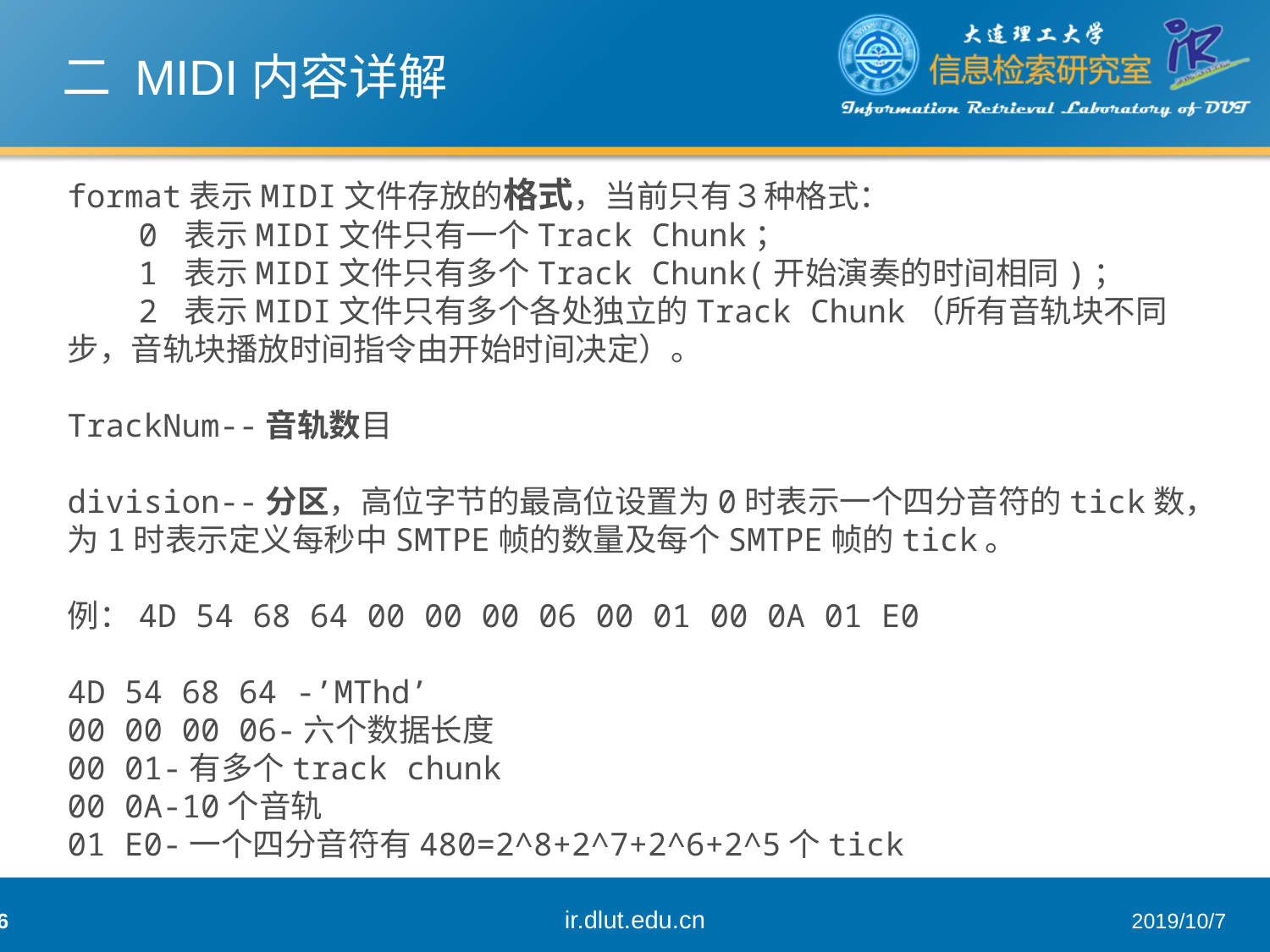

# 二 MIDI内容详解
format表示MIDI文件存放的格式，当前只有３种格式：
　　0 表示MIDI文件只有一个Track Chunk；
　　1 表示MIDI文件只有多个Track Chunk(开始演奏的时间相同)；
　　2 表示MIDI文件只有多个各处独立的Track Chunk（所有音轨块不同步，音轨块播放时间指令由开始时间决定）。

TrackNum--音轨数目

division--分区，高位字节的最高位设置为0时表示一个四分音符的tick数，为1时表示定义每秒中SMTPE帧的数量及每个SMTPE帧的tick。

例：4D 54 68 64 00 00 00 06 00 01 00 0A 01 E0

4D 54 68 64 -’MThd’
00 00 00 06-六个数据长度
00 01-有多个track chunk
00 0A-10个音轨
01 E0-一个四分音符有480=2^8+2^7+2^6+2^5个tick